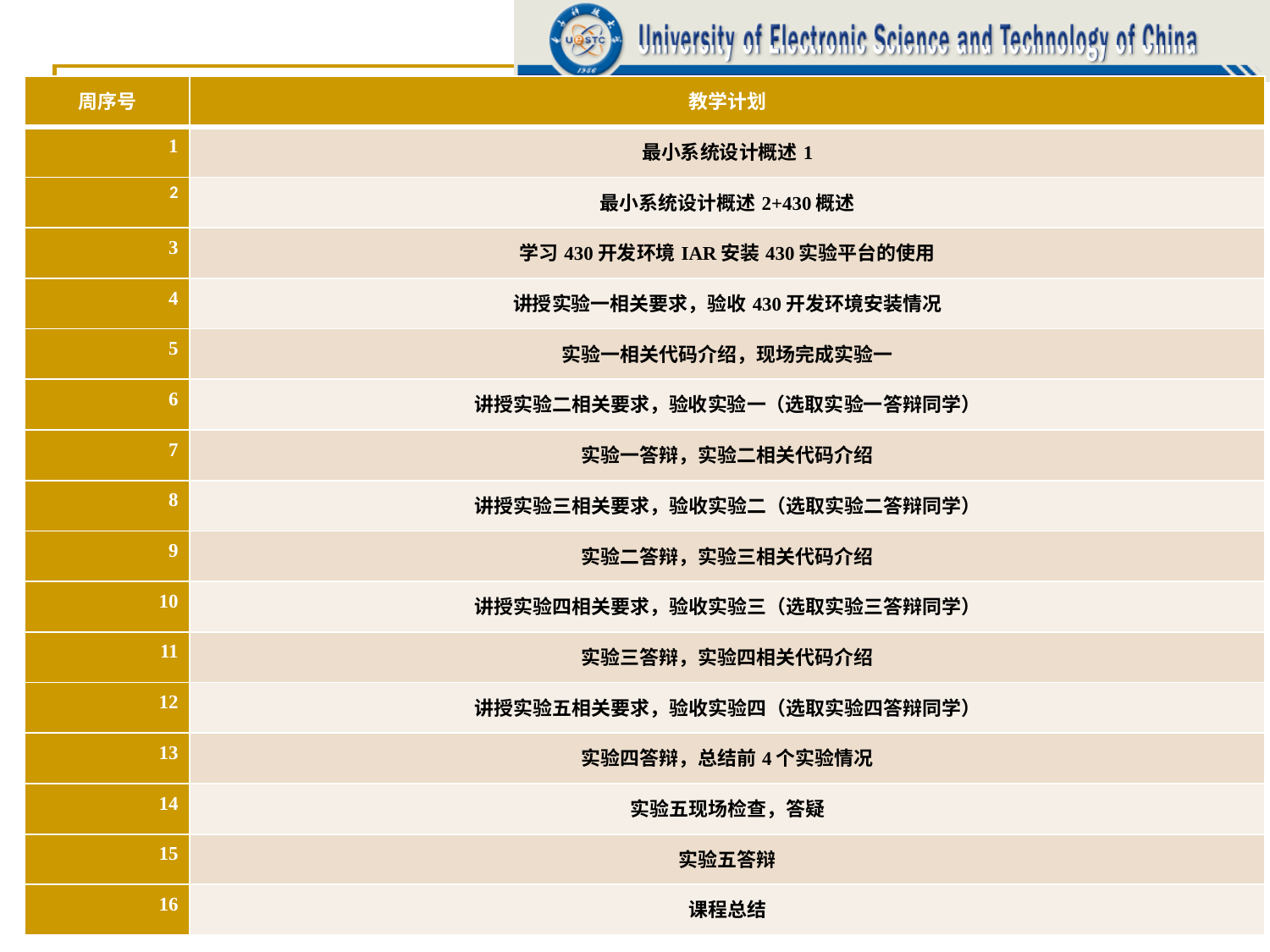

| 周序号 | 教学计划 |
| --- | --- |
| 1 | 最小系统设计概述1 |
| 2 | 最小系统设计概述2+430概述 |
| 3 | 学习430开发环境IAR安装430实验平台的使用 |
| 4 | 讲授实验一相关要求，验收430开发环境安装情况 |
| 5 | 实验一相关代码介绍，现场完成实验一 |
| 6 | 讲授实验二相关要求，验收实验一（选取实验一答辩同学） |
| 7 | 实验一答辩，实验二相关代码介绍 |
| 8 | 讲授实验三相关要求，验收实验二（选取实验二答辩同学） |
| 9 | 实验二答辩，实验三相关代码介绍 |
| 10 | 讲授实验四相关要求，验收实验三（选取实验三答辩同学） |
| 11 | 实验三答辩，实验四相关代码介绍 |
| 12 | 讲授实验五相关要求，验收实验四（选取实验四答辩同学） |
| 13 | 实验四答辩，总结前4个实验情况 |
| 14 | 实验五现场检查，答疑 |
| 15 | 实验五答辩 |
| 16 | 课程总结 |
# 课程简介
课程安排